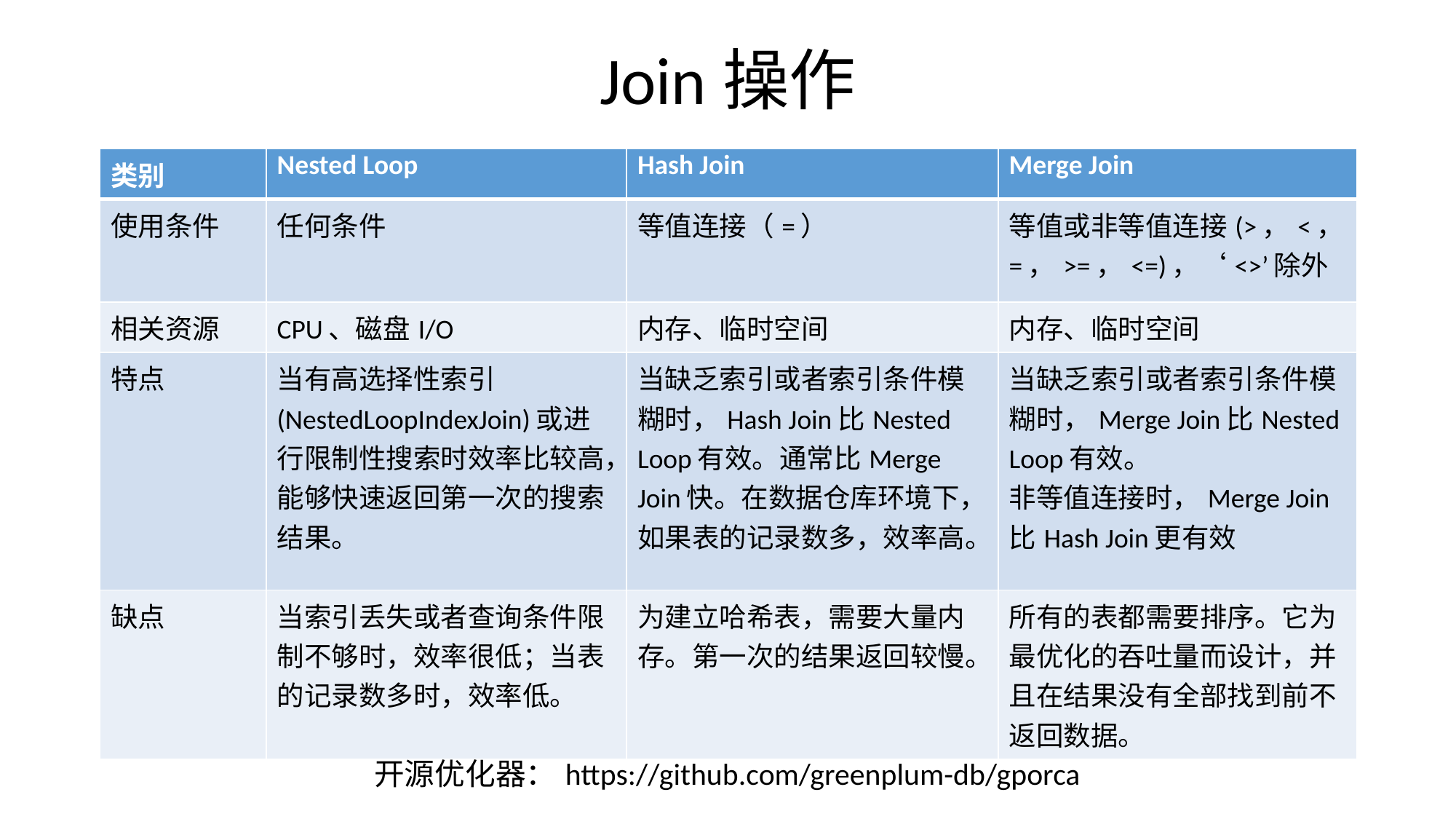

# Join操作
| 类别 | Nested Loop | Hash Join | Merge Join |
| --- | --- | --- | --- |
| 使用条件 | 任何条件 | 等值连接（=） | 等值或非等值连接(>，<，=，>=，<=)，‘<>’除外 |
| 相关资源 | CPU、磁盘I/O | 内存、临时空间 | 内存、临时空间 |
| 特点 | 当有高选择性索引(NestedLoopIndexJoin)或进行限制性搜索时效率比较高，能够快速返回第一次的搜索结果。 | 当缺乏索引或者索引条件模糊时，Hash Join比Nested Loop有效。通常比Merge Join快。在数据仓库环境下，如果表的记录数多，效率高。 | 当缺乏索引或者索引条件模糊时，Merge Join比Nested Loop有效。 非等值连接时，Merge Join比Hash Join更有效 |
| 缺点 | 当索引丢失或者查询条件限制不够时，效率很低；当表的记录数多时，效率低。 | 为建立哈希表，需要大量内存。第一次的结果返回较慢。 | 所有的表都需要排序。它为最优化的吞吐量而设计，并且在结果没有全部找到前不返回数据。 |
开源优化器：https://github.com/greenplum-db/gporca